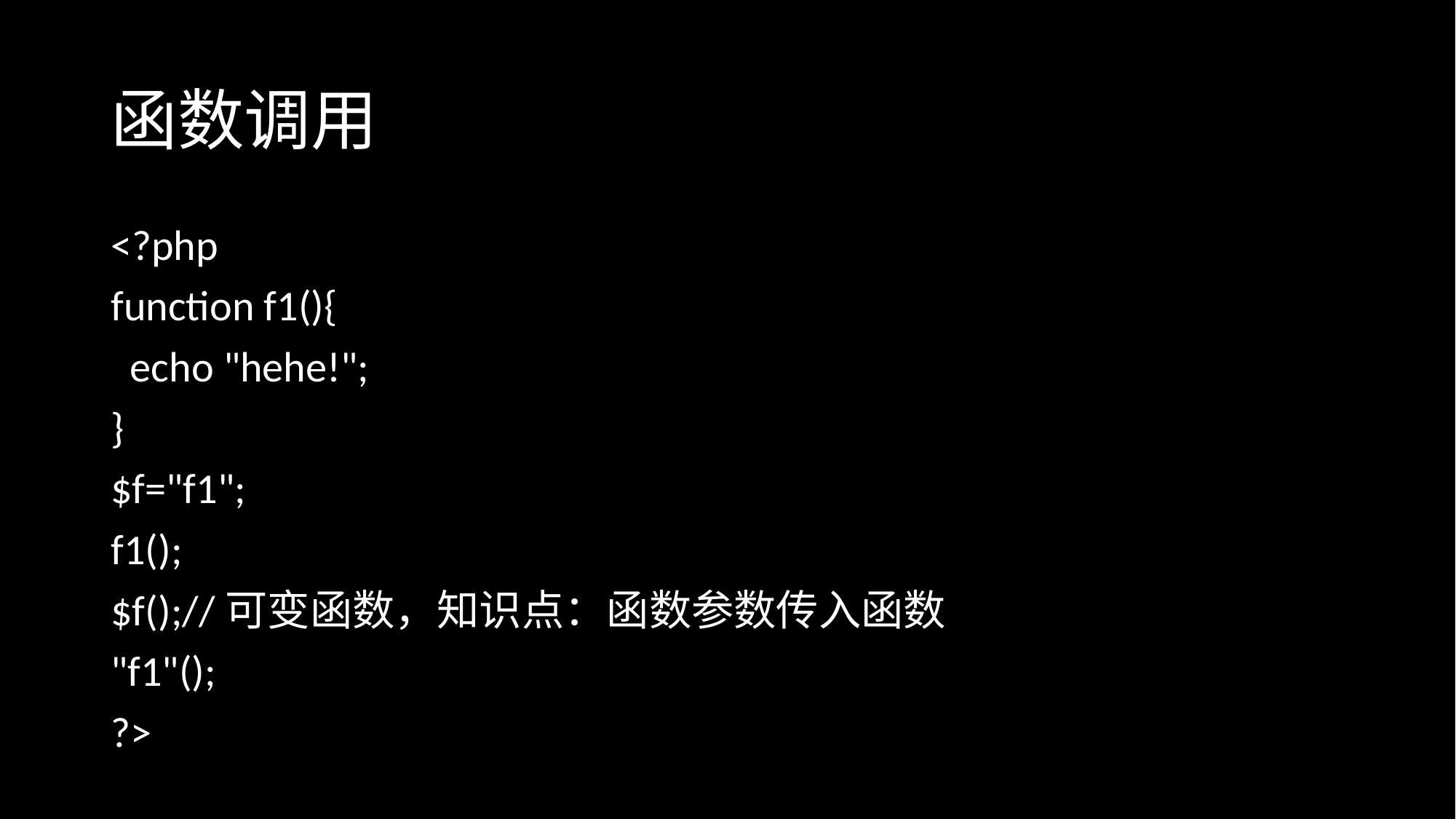

# 函数调用
<?php
function f1(){
  echo "hehe!";
}
$f="f1";
f1();
$f();//可变函数，知识点：函数参数传入函数
"f1"();
?>